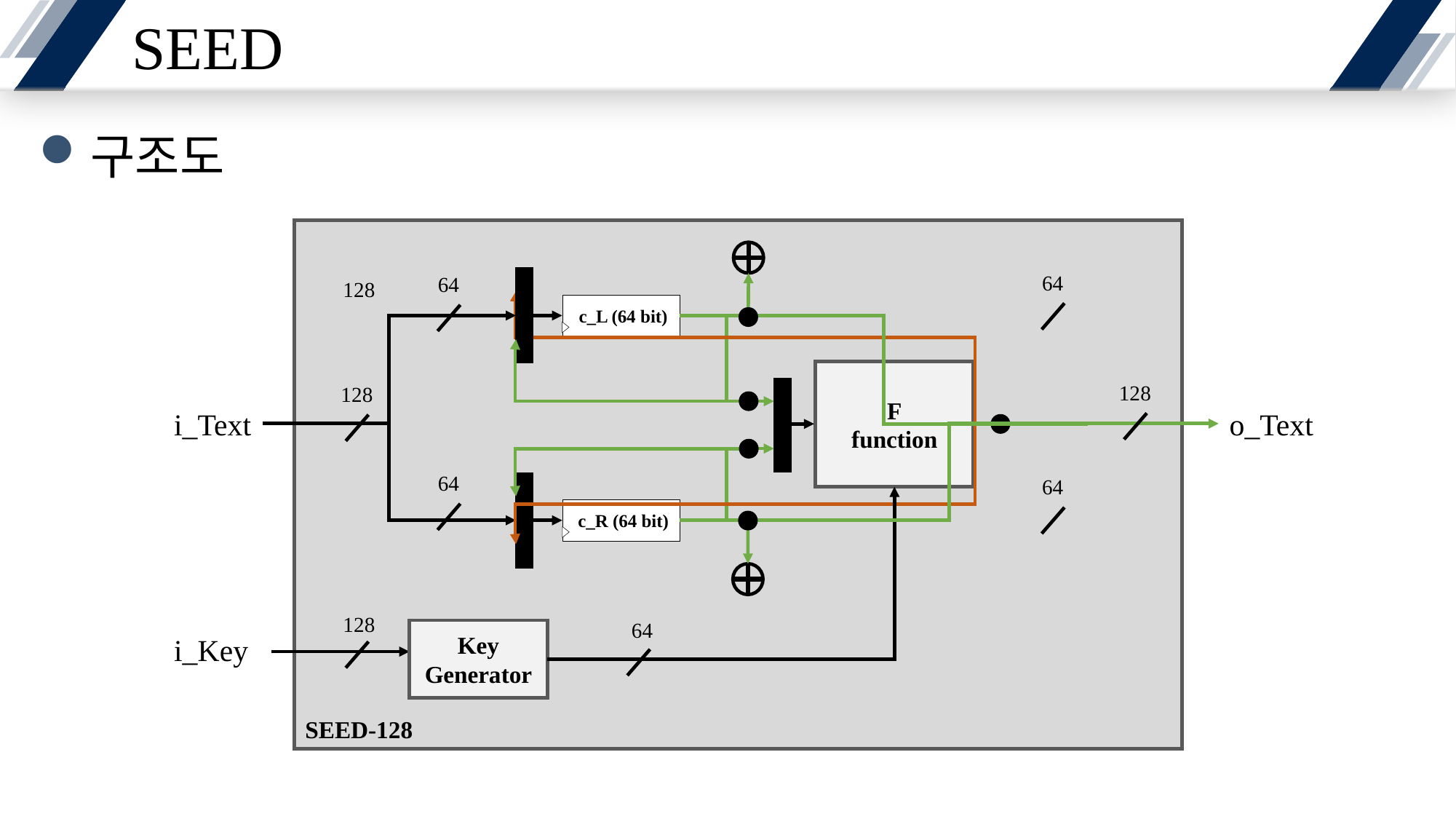

SEED
구조도

SEED-128

 64
 64

128
 c_L (64 bit)

F
function
128
128

i_Text
o_Text

 64
 64

 c_R (64 bit)

128
64
Key
Generator
i_Key